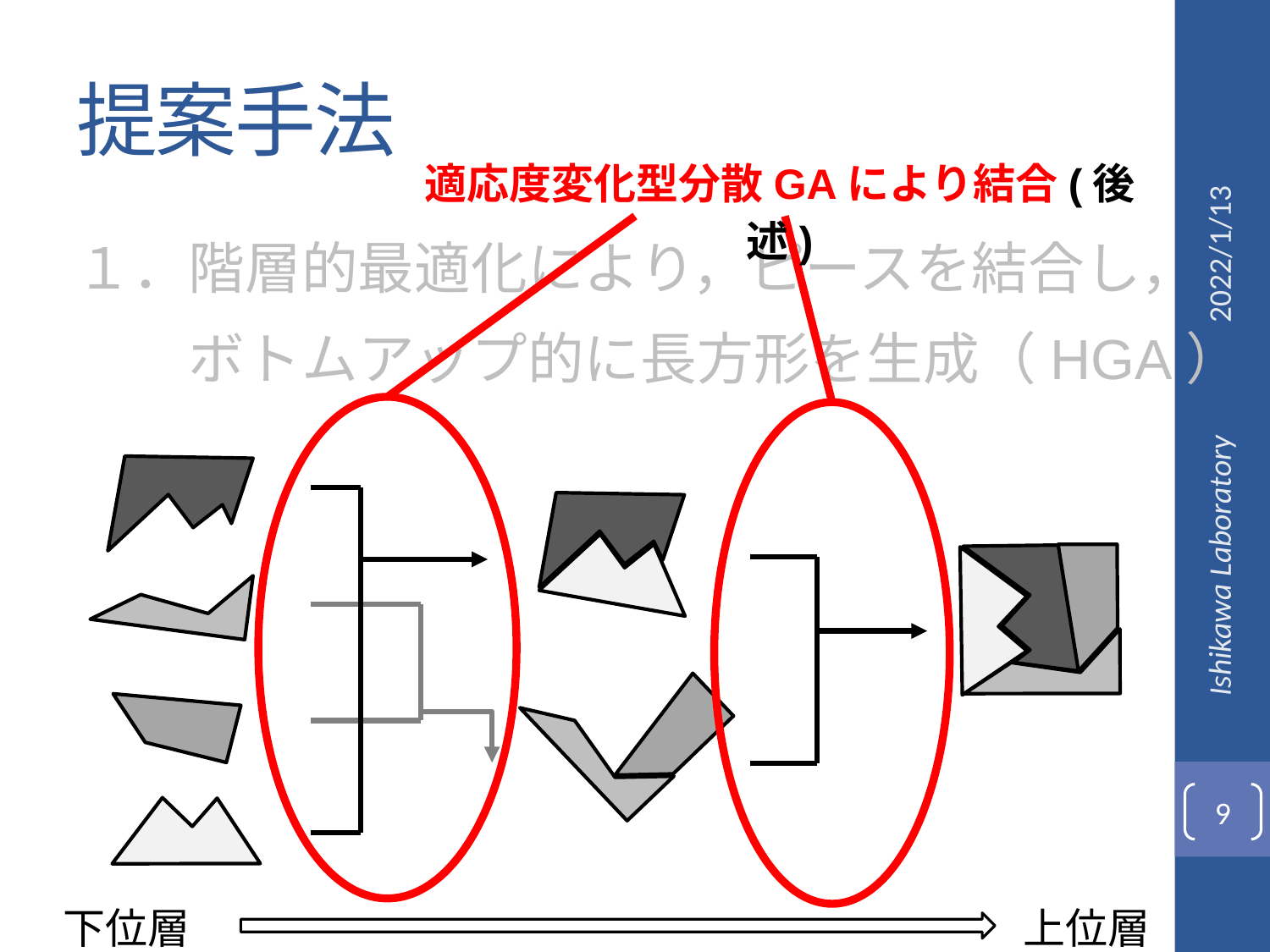

# 提案手法
適応度変化型分散GAにより結合(後述)
2022/1/13
１．階層的最適化により，ピースを結合し，
　　ボトムアップ的に長方形を生成（HGA）

Ishikawa Laboratory
9
下位層
上位層